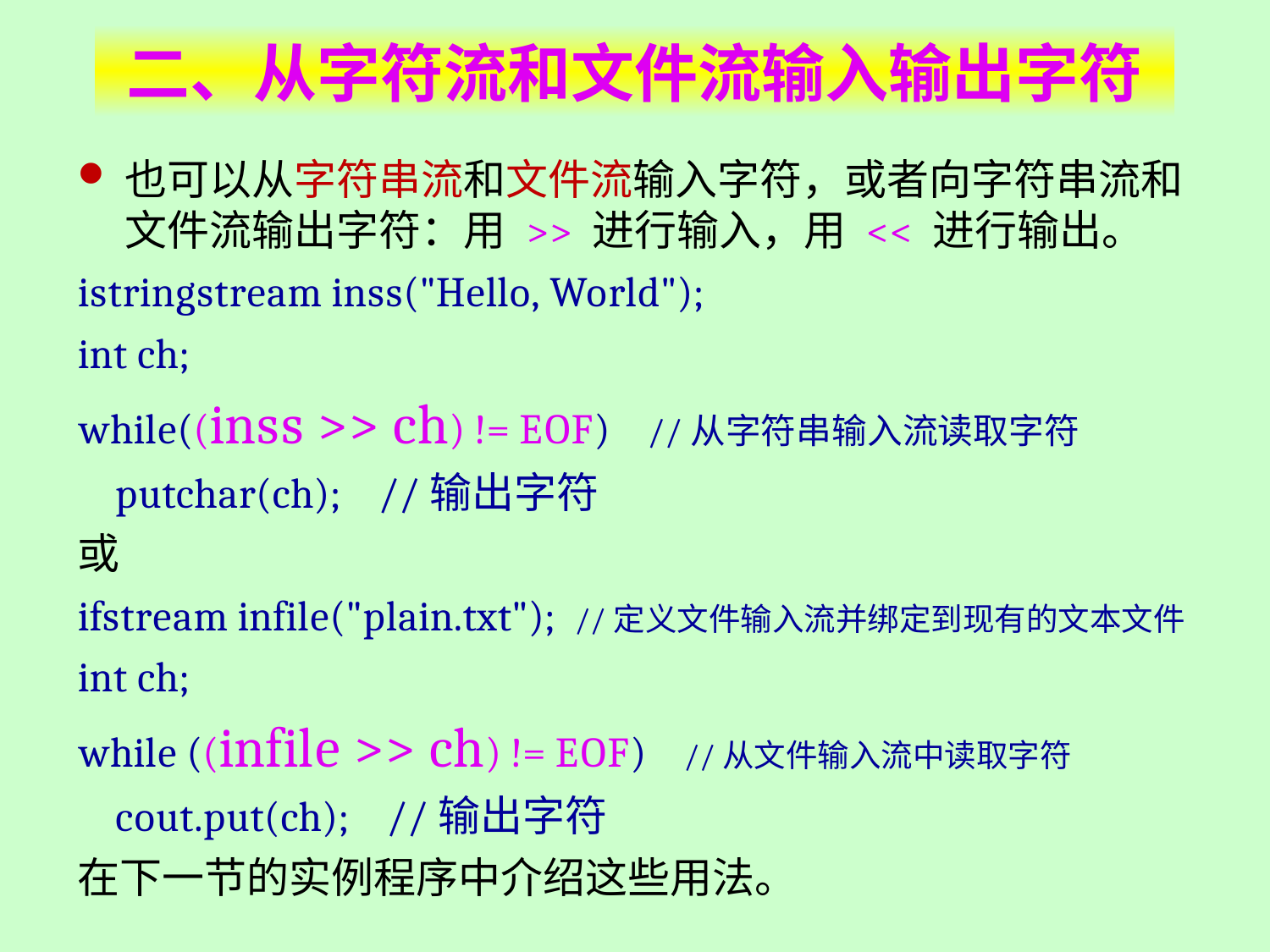

# 二、从字符流和文件流输入输出字符
也可以从字符串流和文件流输入字符，或者向字符串流和文件流输出字符：用 >> 进行输入，用 << 进行输出。
istringstream inss("Hello, World");
int ch;
while((inss >> ch) != EOF)    //从字符串输入流读取字符
    putchar(ch);    //输出字符
或
ifstream infile("plain.txt");  //定义文件输入流并绑定到现有的文本文件
int ch;
while ((infile >> ch) != EOF)    //从文件输入流中读取字符
    cout.put(ch);    //输出字符
在下一节的实例程序中介绍这些用法。
89